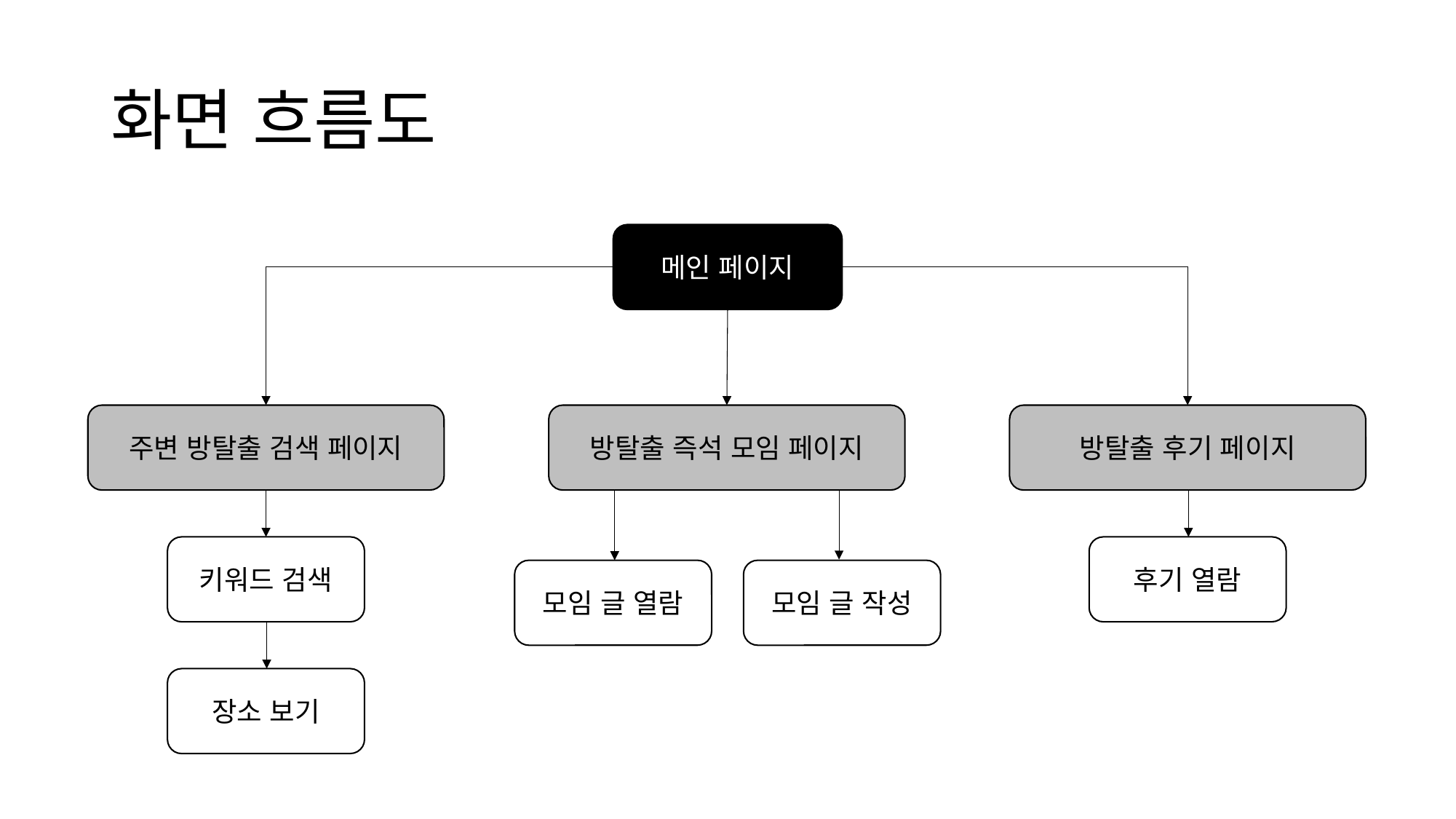

# 화면 흐름도
메인 페이지
주변 방탈출 검색 페이지
방탈출 즉석 모임 페이지
방탈출 후기 페이지
키워드 검색
후기 열람
모임 글 열람
모임 글 작성
장소 보기